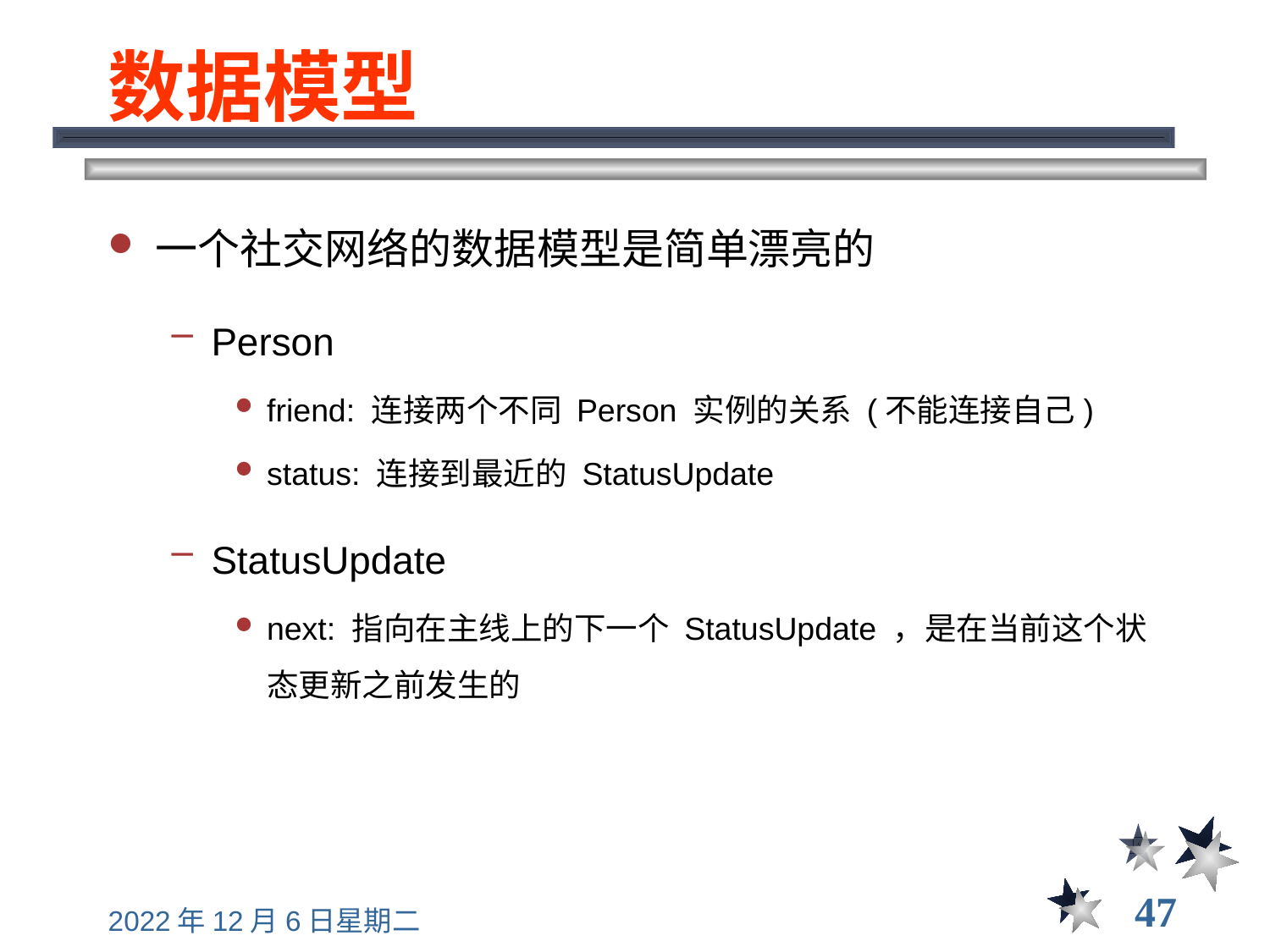

# 数据模型
一个社交网络的数据模型是简单漂亮的
Person
friend: 连接两个不同 Person 实例的关系 (不能连接自己)
status: 连接到最近的 StatusUpdate
StatusUpdate
next: 指向在主线上的下一个 StatusUpdate ，是在当前这个状态更新之前发生的

47
2022年12月6日星期二
大数据管理----前言